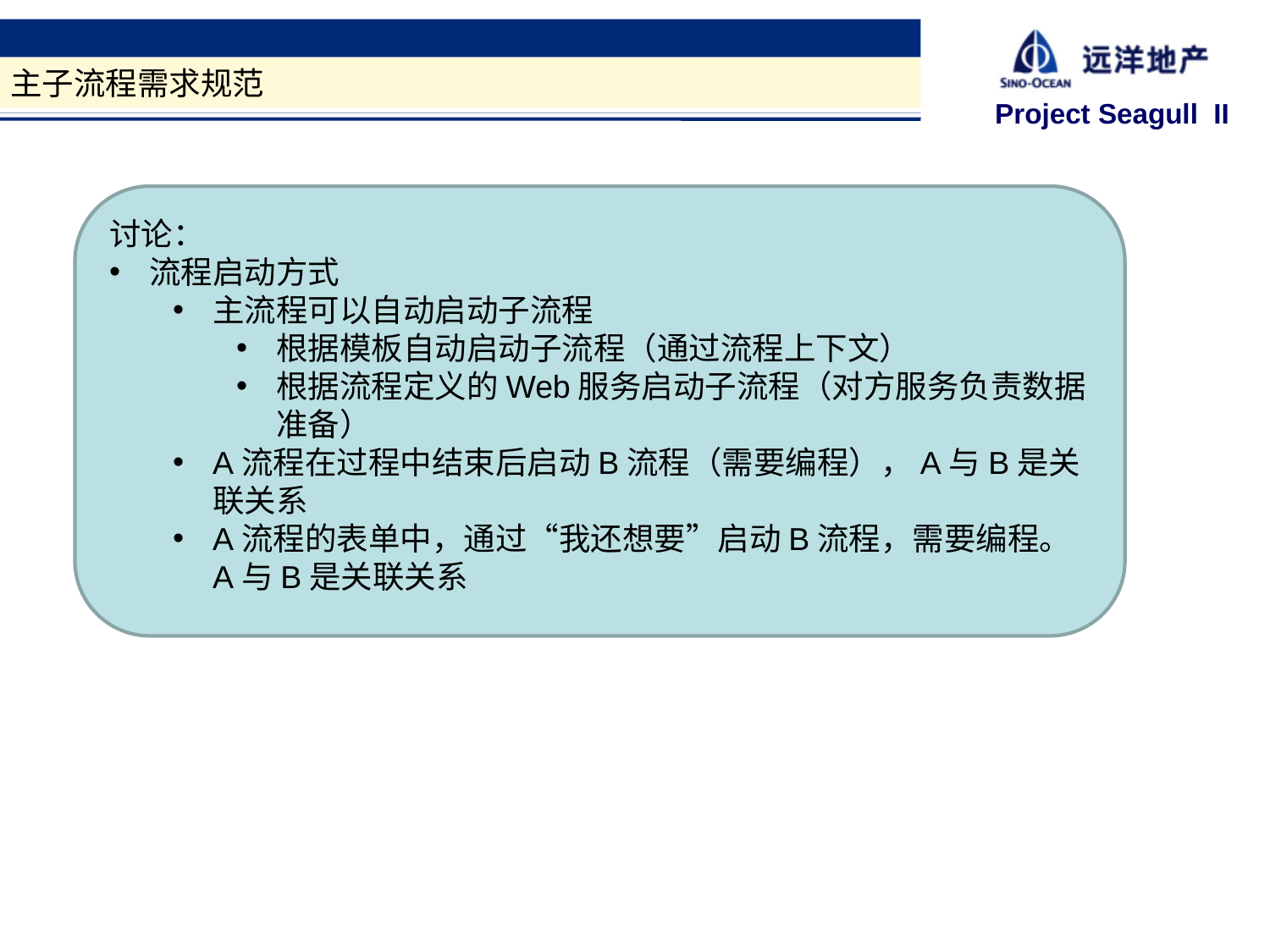

主子流程需求规范

讨论：
流程启动方式
主流程可以自动启动子流程
根据模板自动启动子流程（通过流程上下文）
根据流程定义的Web服务启动子流程（对方服务负责数据准备）
A流程在过程中结束后启动B流程（需要编程），A与B是关联关系
A流程的表单中，通过“我还想要”启动B流程，需要编程。A与B是关联关系